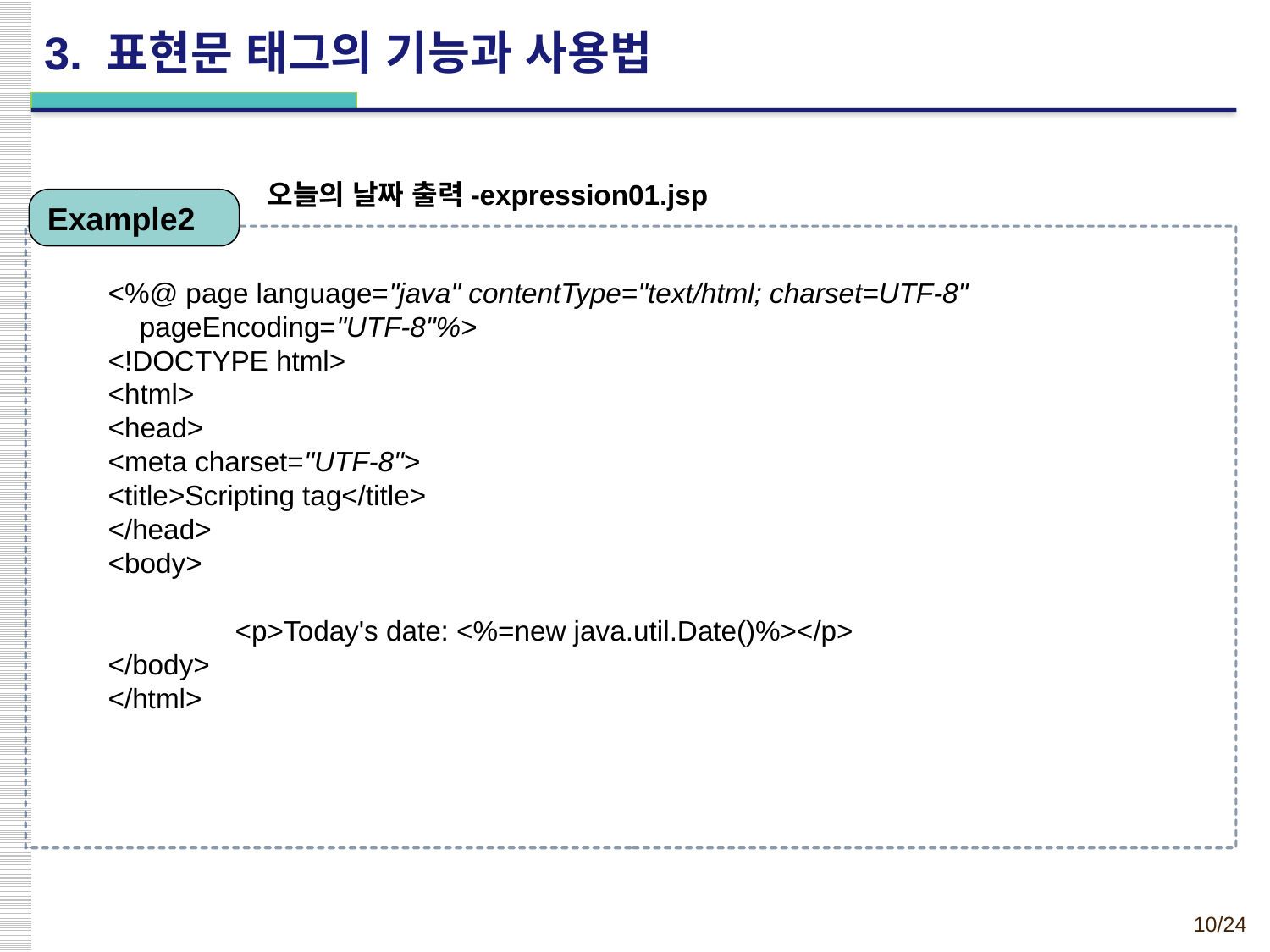

# 3. 표현문 태그의 기능과 사용법
오늘의 날짜 출력-expression01.jsp
Example2

<%@ page language="java" contentType="text/html; charset=UTF-8"
    pageEncoding="UTF-8"%>
<!DOCTYPE html>
<html>
<head>
<meta charset="UTF-8">
<title>Scripting tag</title>
</head>
<body>

	<p>Today's date: <%=new java.util.Date()%></p>
</body>
</html>